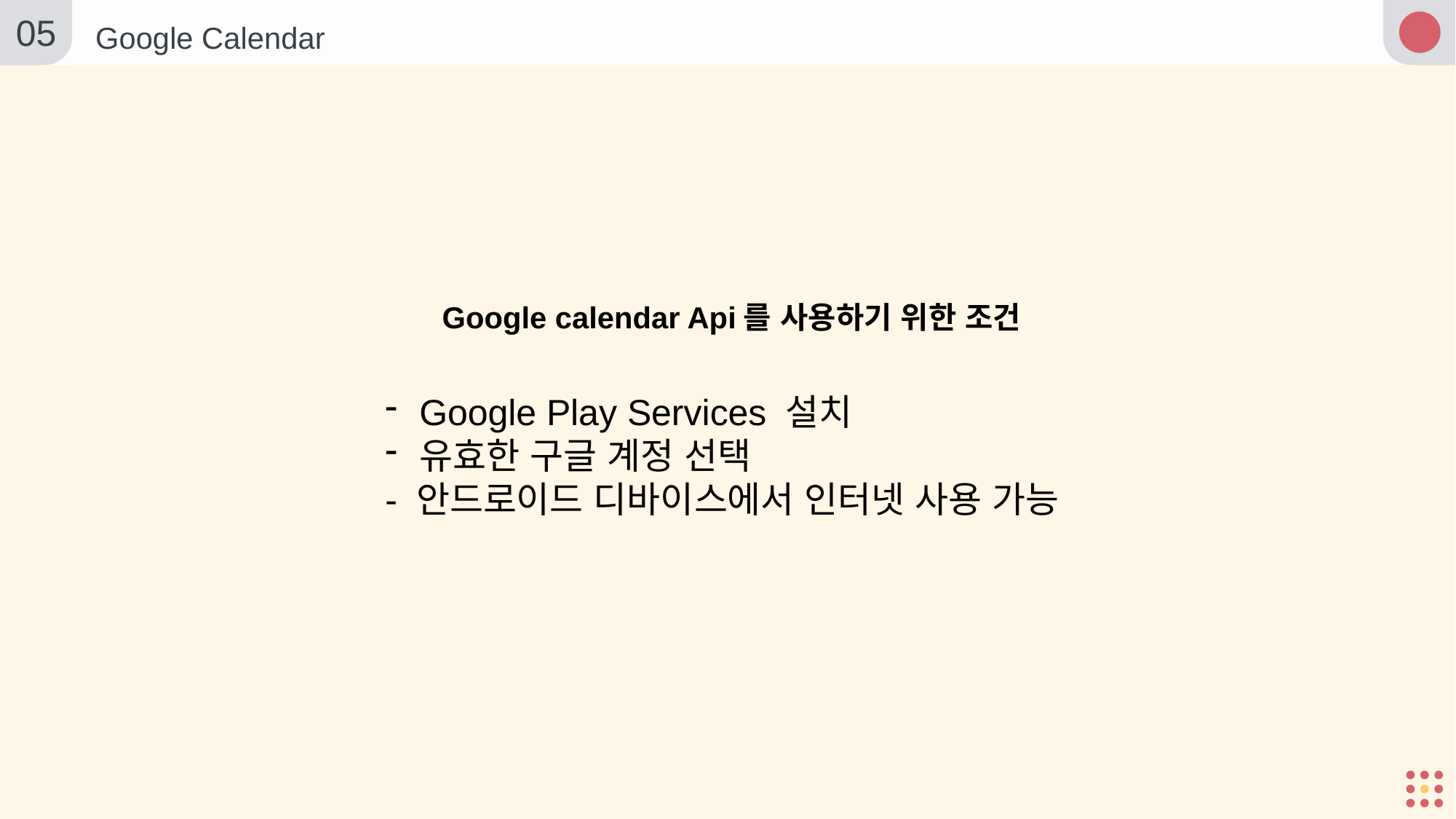

05

Google Calendar
Google calendar Api를 사용하기 위한 조건
Google Play Services 설치
유효한 구글 계정 선택
- 안드로이드 디바이스에서 인터넷 사용 가능